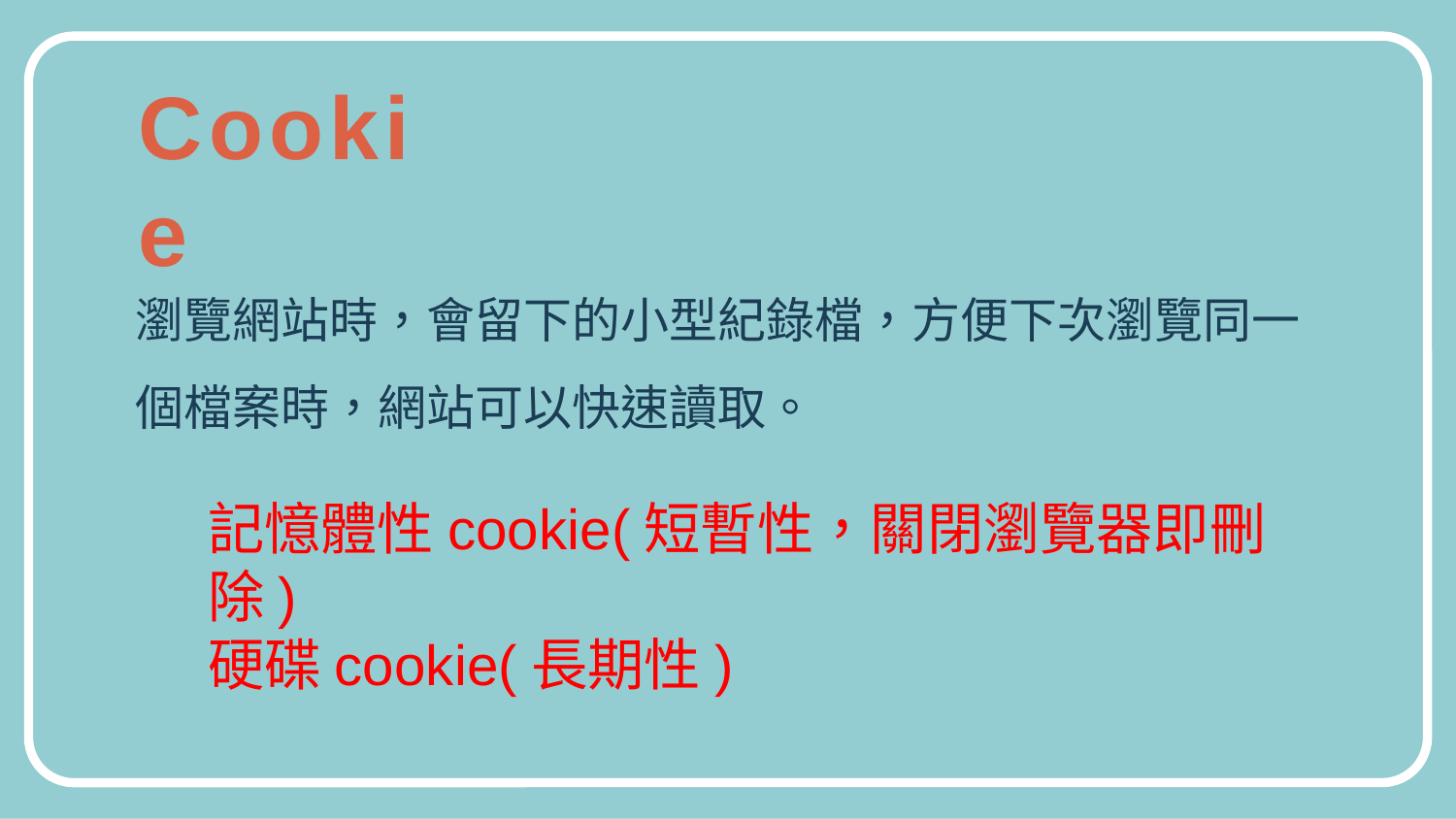

Cookie
瀏覽網站時，會留下的小型紀錄檔，方便下次瀏覽同一個檔案時，網站可以快速讀取。

記憶體性cookie(短暫性，關閉瀏覽器即刪除)
硬碟cookie(長期性)